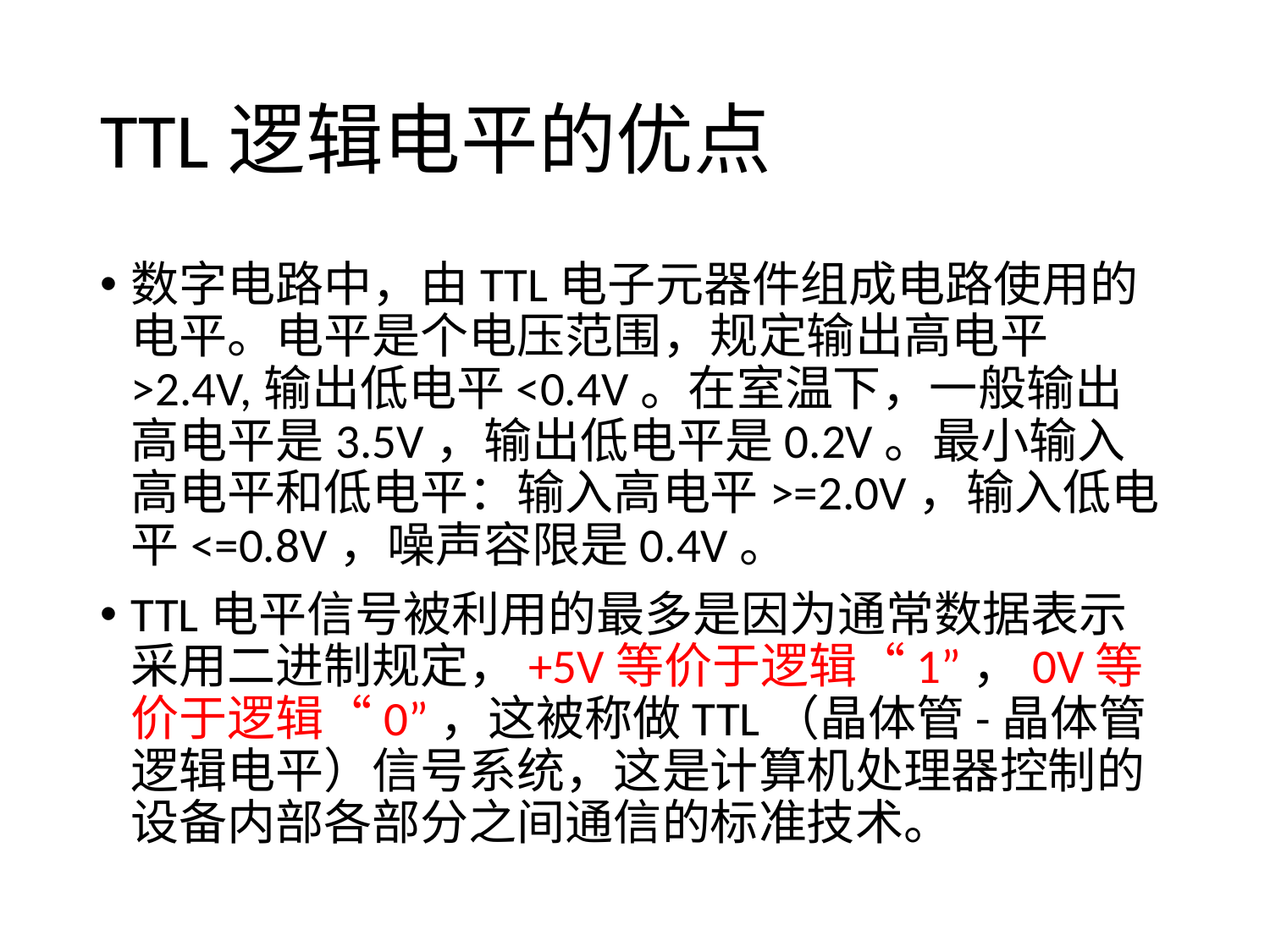

# TTL逻辑电平的优点
数字电路中，由TTL电子元器件组成电路使用的电平。电平是个电压范围，规定输出高电平>2.4V,输出低电平<0.4V。在室温下，一般输出高电平是3.5V，输出低电平是0.2V。最小输入高电平和低电平：输入高电平>=2.0V，输入低电平<=0.8V，噪声容限是0.4V。
TTL电平信号被利用的最多是因为通常数据表示采用二进制规定，+5V等价于逻辑“1”，0V等价于逻辑“0”，这被称做TTL（晶体管-晶体管逻辑电平）信号系统，这是计算机处理器控制的设备内部各部分之间通信的标准技术。